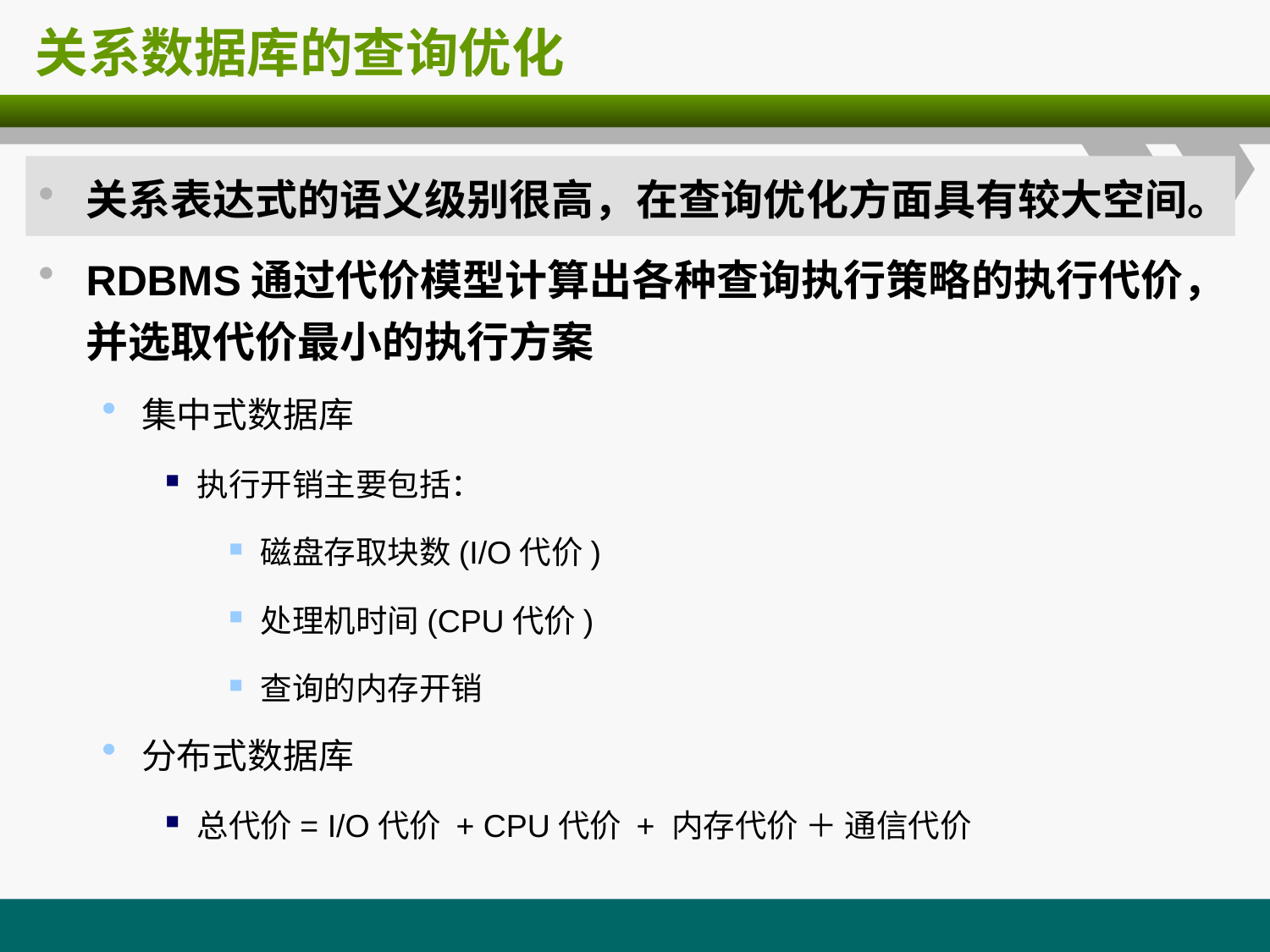

# 关系数据库的查询优化
关系表达式的语义级别很高，在查询优化方面具有较大空间。
RDBMS通过代价模型计算出各种查询执行策略的执行代价，并选取代价最小的执行方案
集中式数据库
执行开销主要包括：
磁盘存取块数(I/O代价)
处理机时间(CPU代价)
查询的内存开销
分布式数据库
总代价= I/O代价 + CPU代价 + 内存代价 ＋ 通信代价